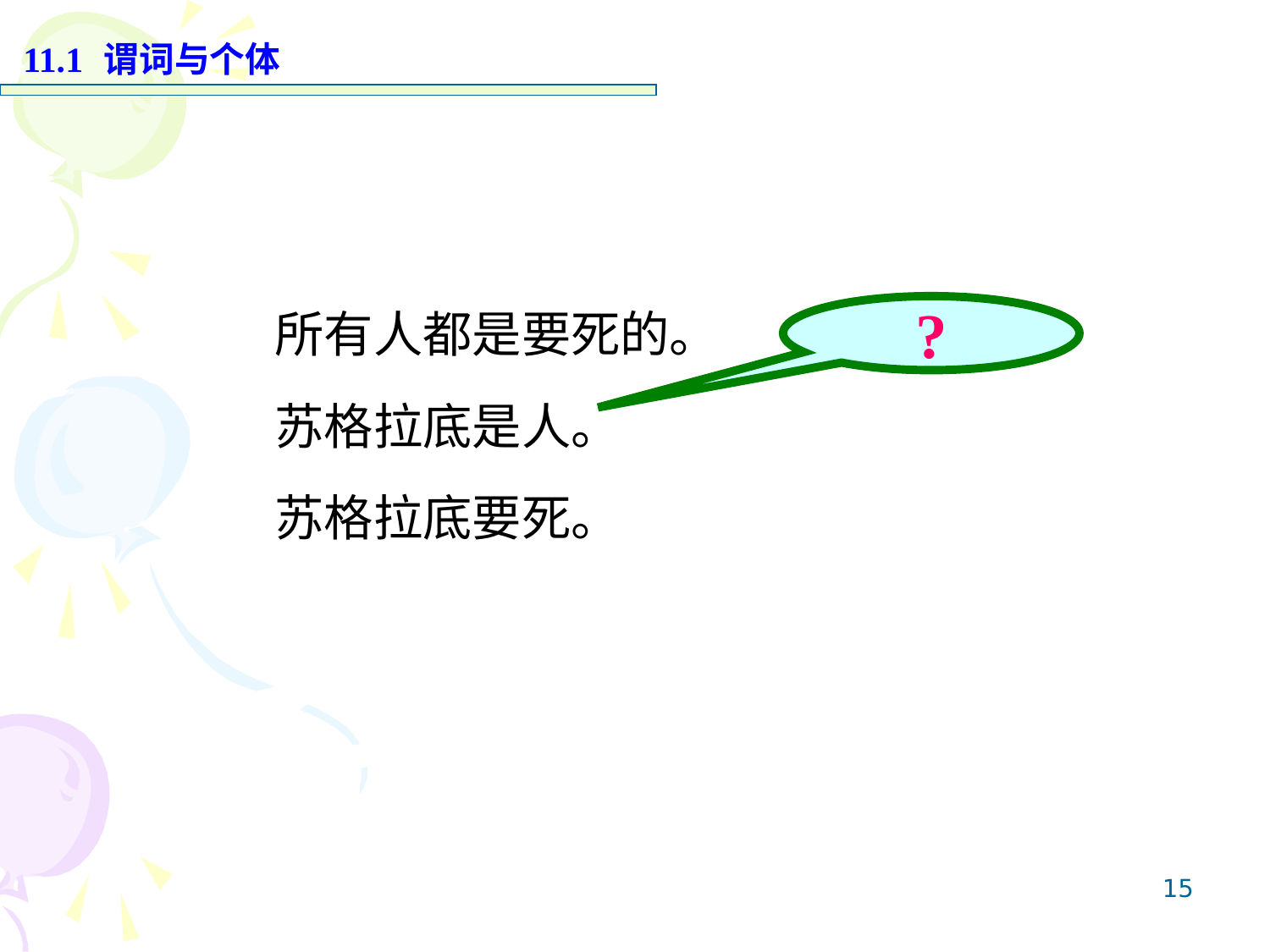

11.1 谓词与个体

所有人都是要死的。
苏格拉底是人。
苏格拉底要死。
?
15